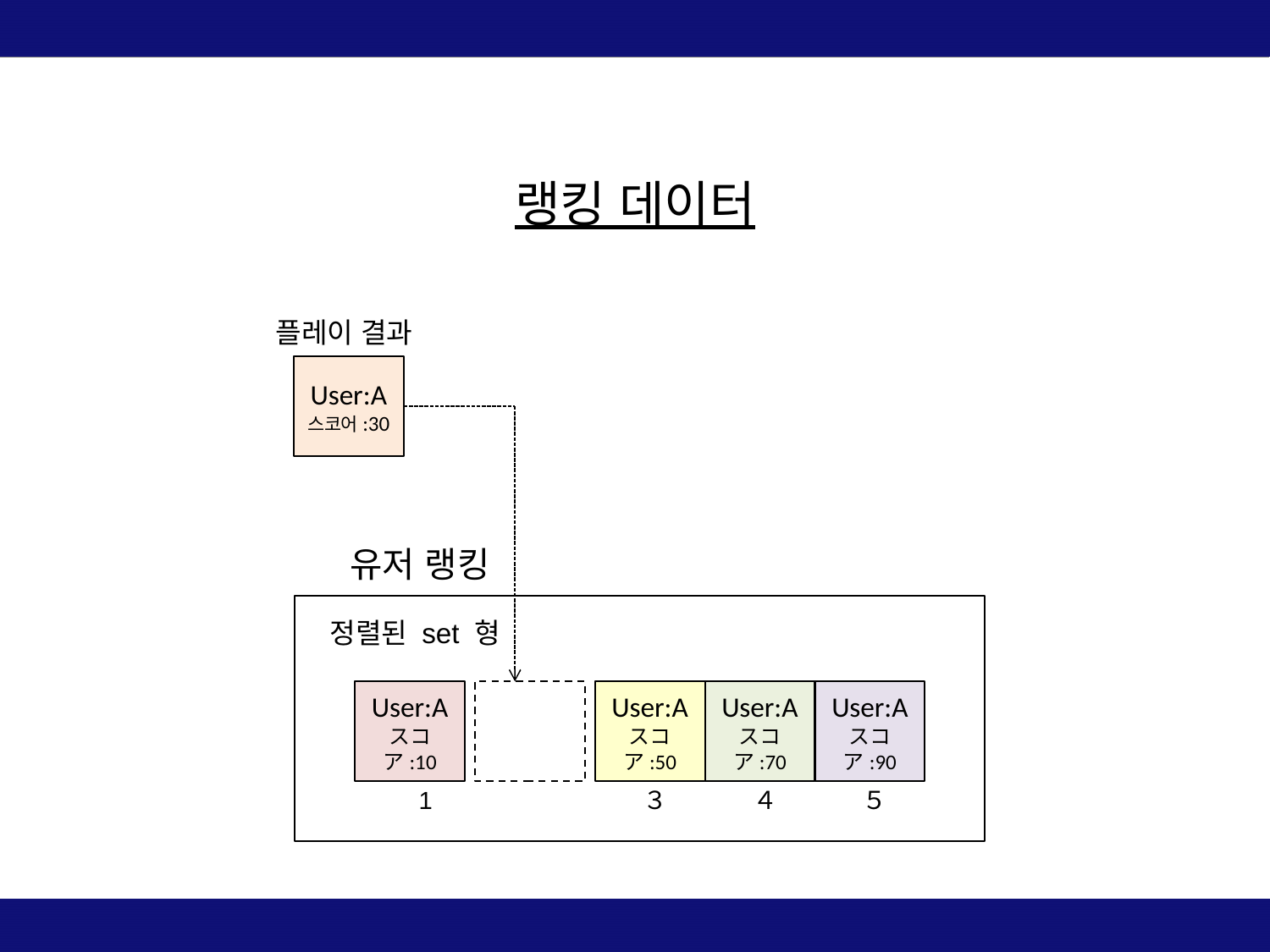

랭킹 데이터
플레이 결과
User:A
스코어:30
유저 랭킹

정렬된 set 형
User:A
スコア:10

User:A
スコア:50
User:A
スコア:70
User:A
スコア:90
1
３
４
５